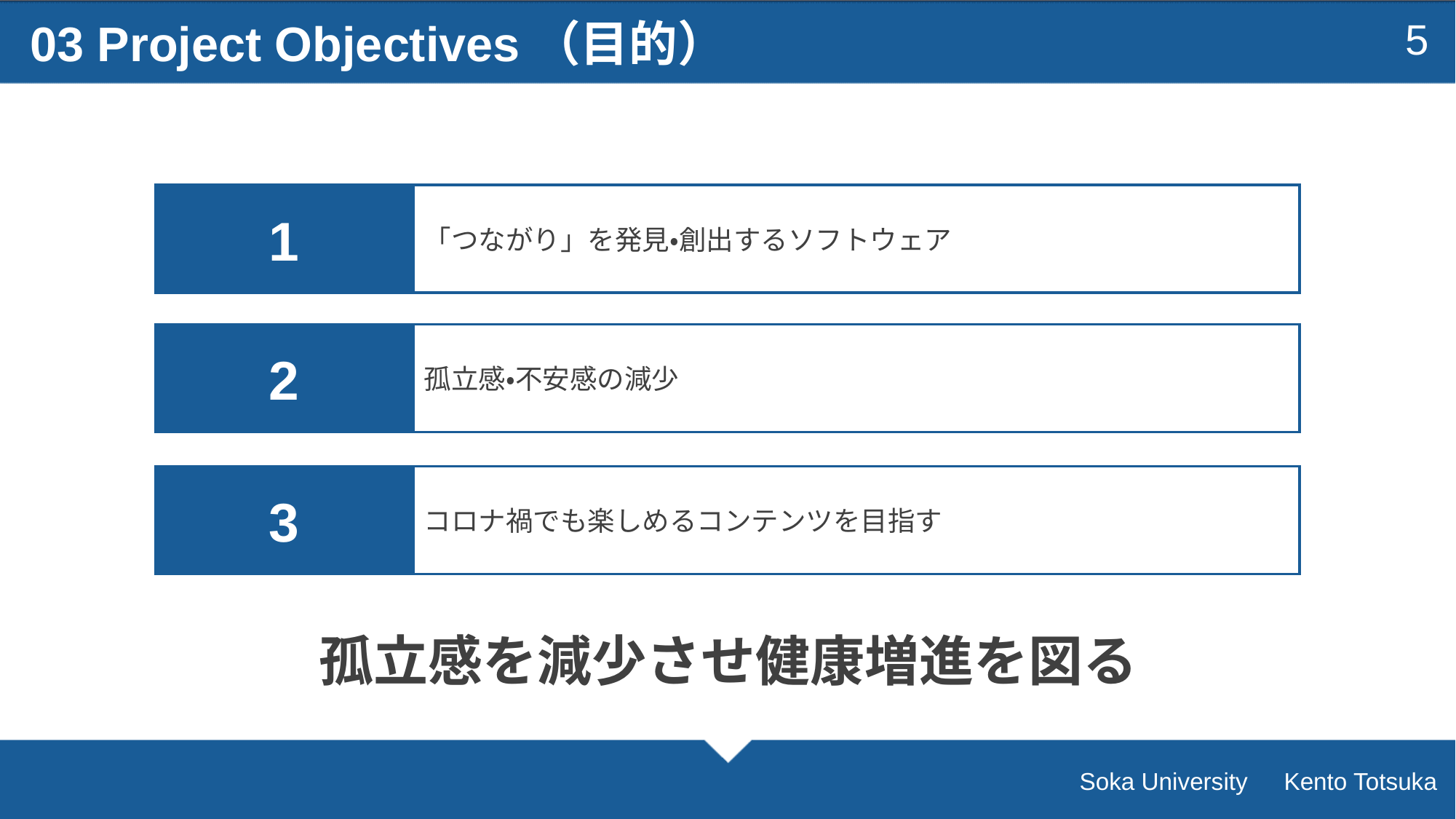

03 Project Objectives（目的）
5
1
「つながり」を発見・創出するソフトウェア
2
孤立感・不安感の減少
3
コロナ禍でも楽しめるコンテンツを目指す
孤立感を減少させ健康増進を図る
Soka University　Kento Totsuka